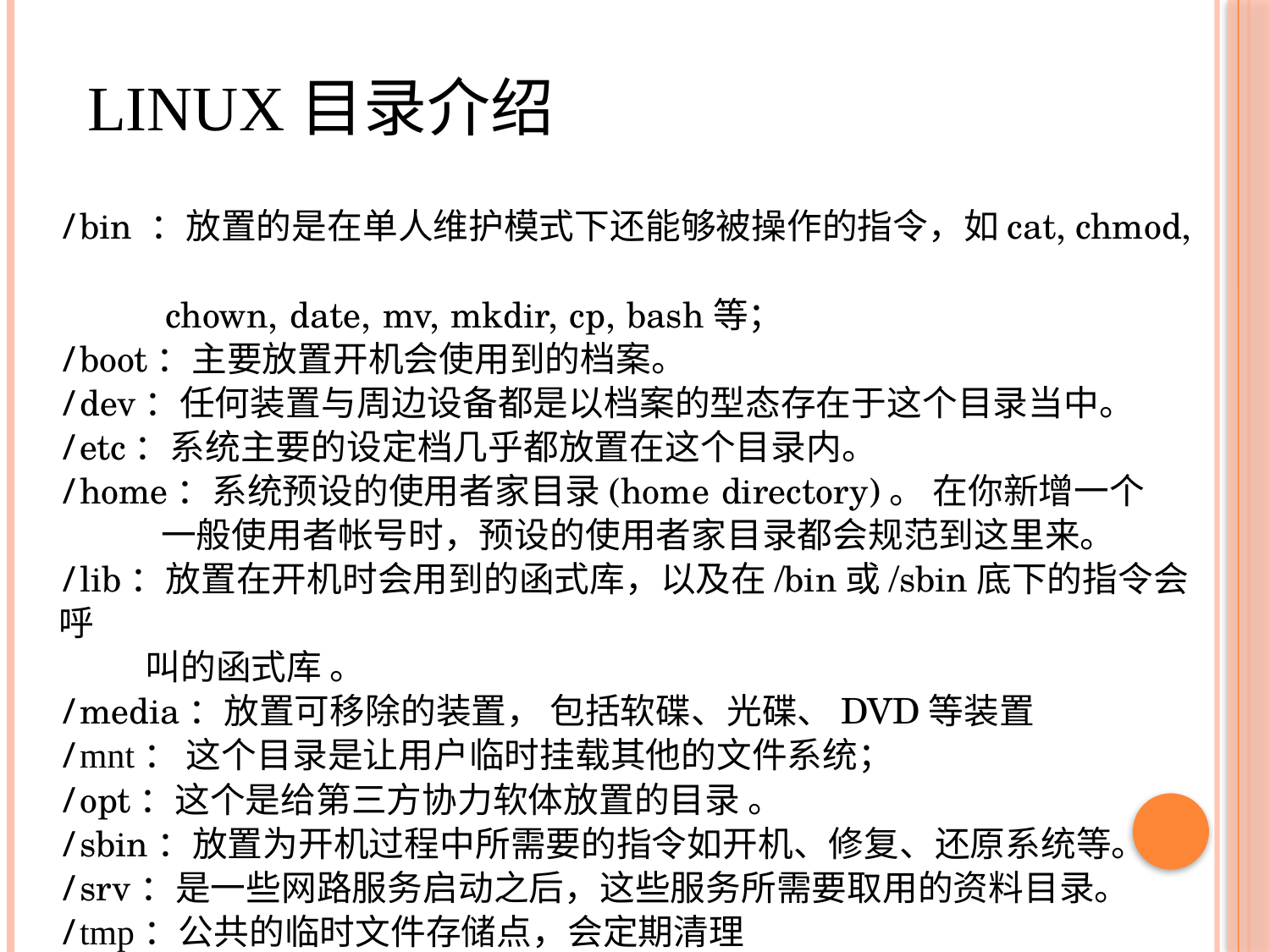

LINUX目录介绍
/bin ：放置的是在单人维护模式下还能够被操作的指令，如cat, chmod,
           chown, date, mv, mkdir, cp, bash等；
/boot：主要放置开机会使用到的档案。
/dev：任何装置与周边设备都是以档案的型态存在于这个目录当中。
/etc：系统主要的设定档几乎都放置在这个目录内。
/home：系统预设的使用者家目录(home directory)。 在你新增一个
            一般使用者帐号时，预设的使用者家目录都会规范到这里来。
/lib：放置在开机时会用到的函式库，以及在/bin或/sbin底下的指令会呼
          叫的函式库 。
/media：放置可移除的装置， 包括软碟、光碟、DVD等装置
/mnt： 这个目录是让用户临时挂载其他的文件系统；
/opt：这个是给第三方协力软体放置的目录 。
/sbin：放置为开机过程中所需要的指令如开机、修复、还原系统等。
/srv：是一些网路服务启动之后，这些服务所需要取用的资料目录。
/tmp：公共的临时文件存储点，会定期清理